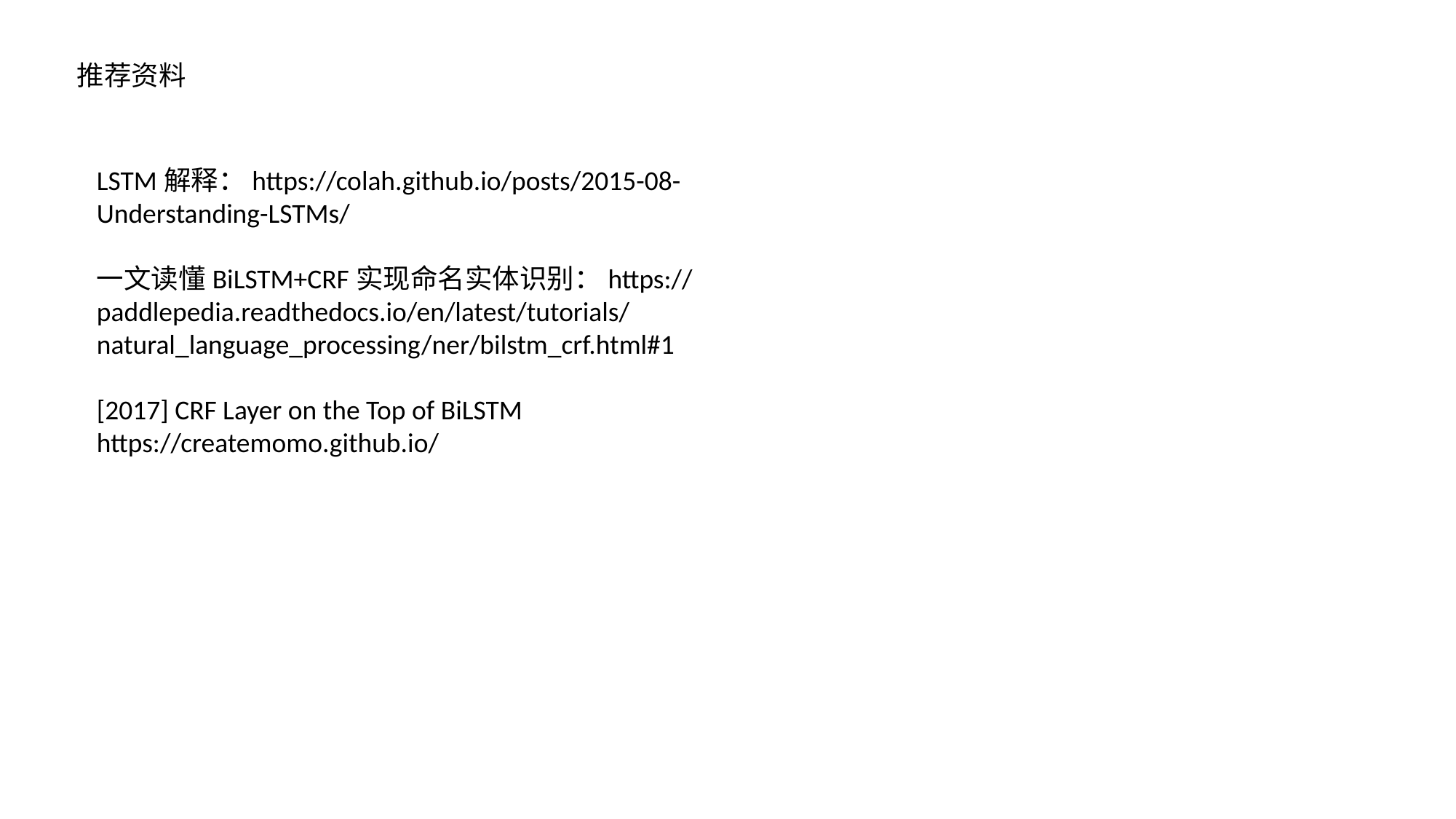

推荐资料
LSTM解释：https://colah.github.io/posts/2015-08-Understanding-LSTMs/

一文读懂BiLSTM+CRF实现命名实体识别：https://paddlepedia.readthedocs.io/en/latest/tutorials/natural_language_processing/ner/bilstm_crf.html#1

[2017] CRF Layer on the Top of BiLSTM
https://createmomo.github.io/